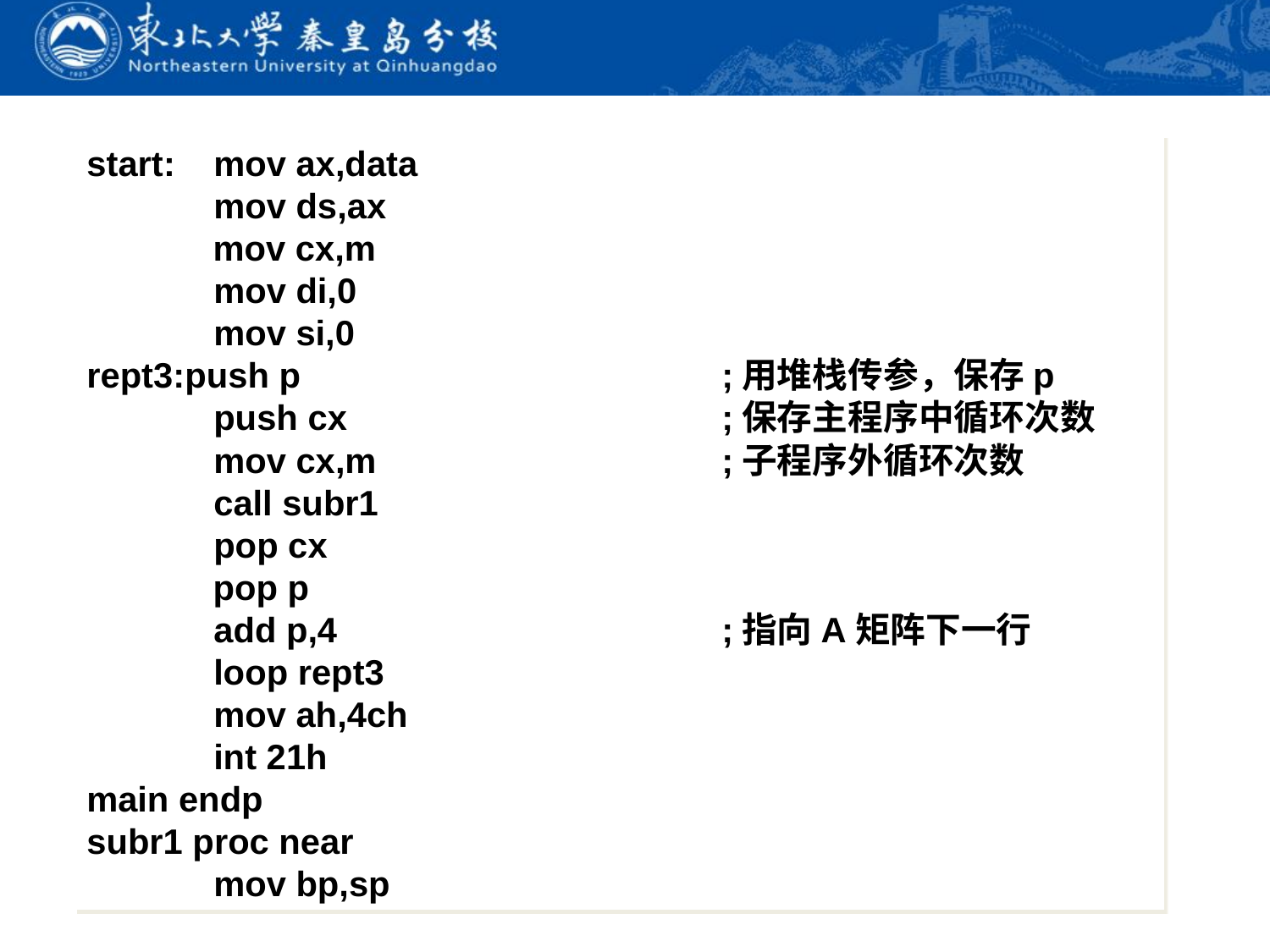

start:	mov ax,data
	mov ds,ax
             mov cx,m
	mov di,0
	mov si,0
rept3:push p				;用堆栈传参，保存p
	push cx			;保存主程序中循环次数
	mov cx,m			;子程序外循环次数
	call subr1
	pop cx
             pop p
	add p,4				;指向A矩阵下一行
	loop rept3
	mov ah,4ch
	int 21h
main endp
subr1 proc near
	mov bp,sp